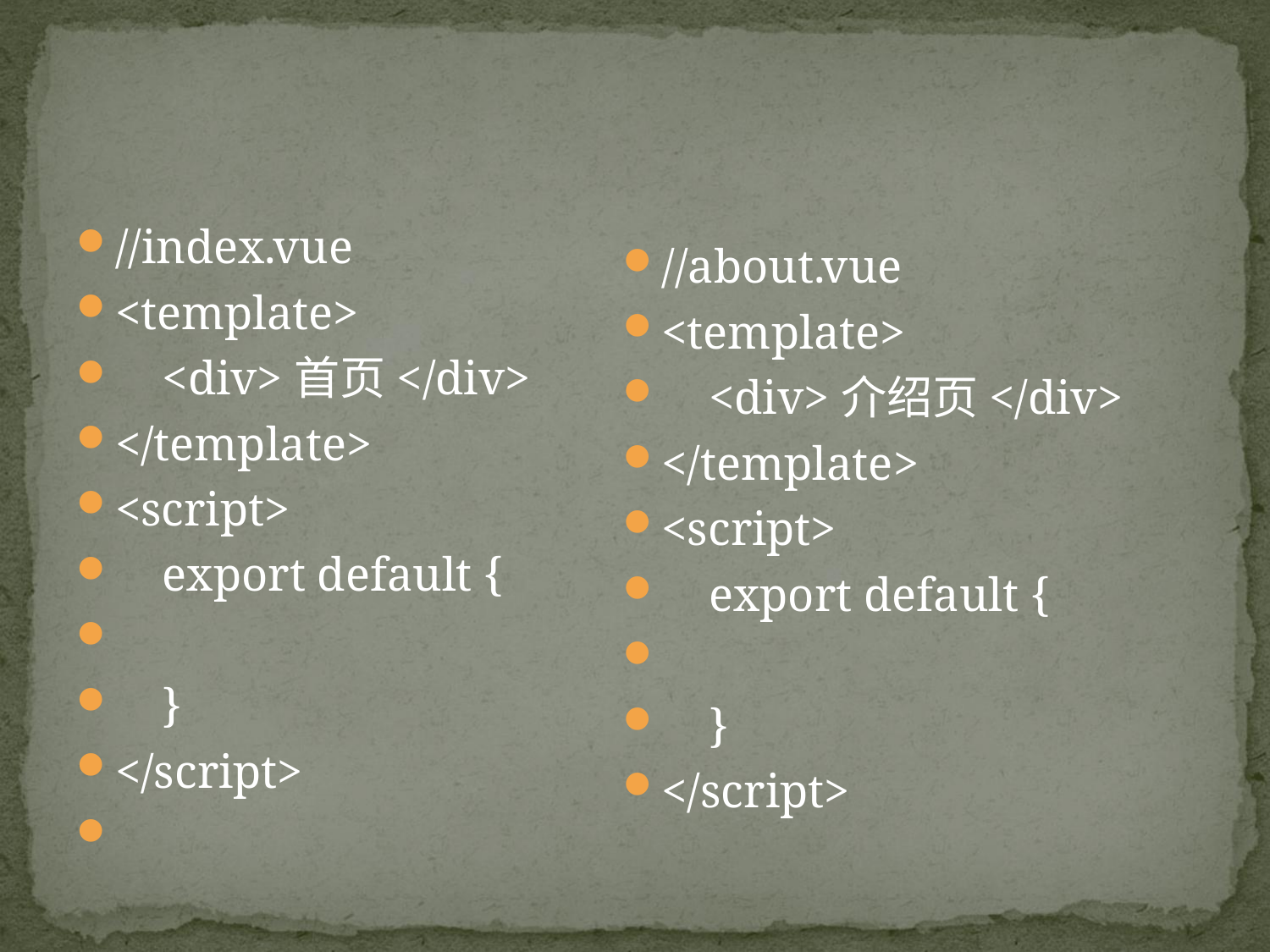

#
//index.vue
<template>
    <div>首页</div>
</template>
<script>
    export default {

    }
</script>

//about.vue
<template>
    <div>介绍页</div>
</template>
<script>
    export default {

    }
</script>